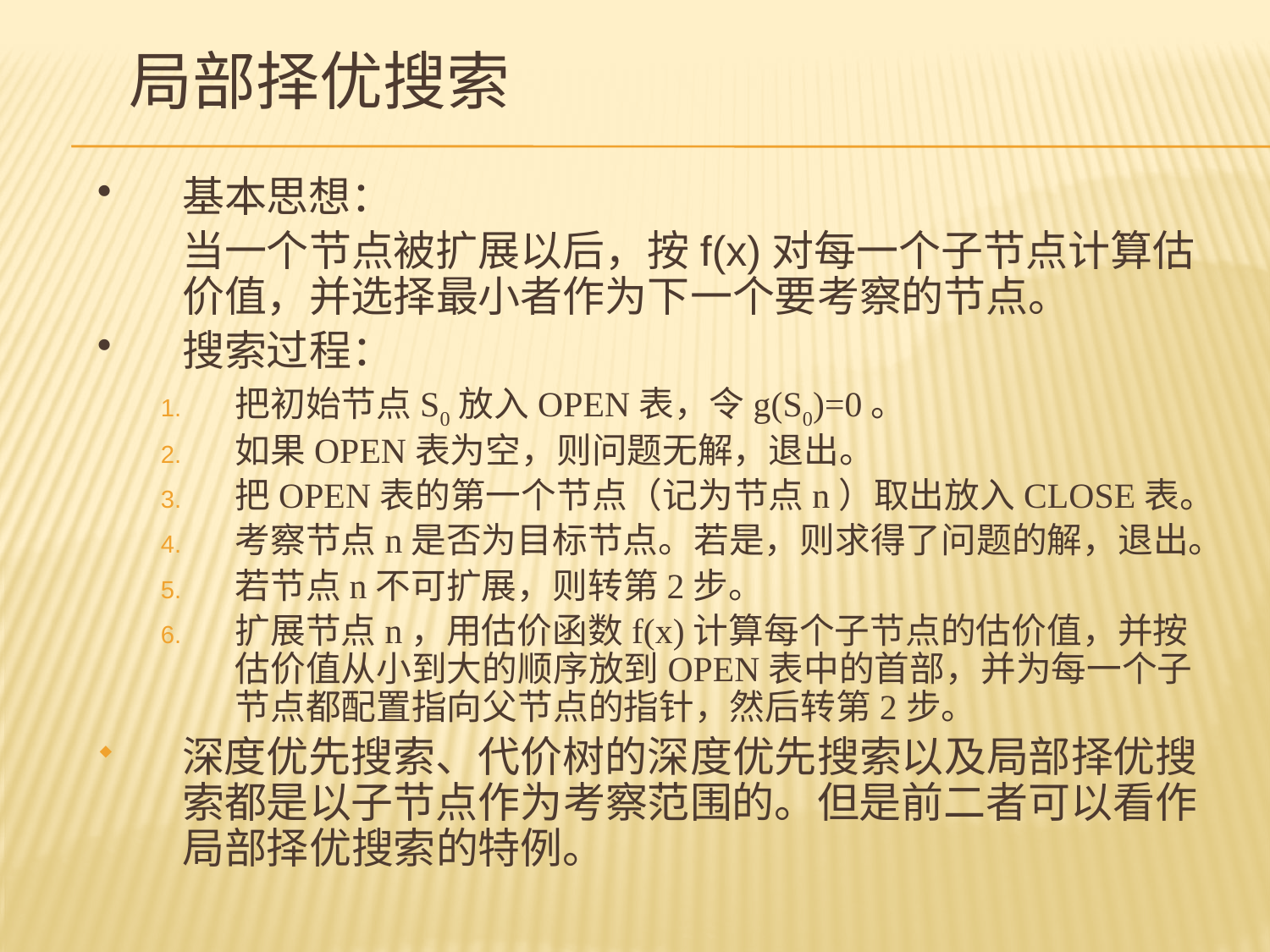

# 局部择优搜索
基本思想：
	当一个节点被扩展以后，按f(x)对每一个子节点计算估价值，并选择最小者作为下一个要考察的节点。
搜索过程：
把初始节点S0放入OPEN表，令g(S0)=0。
如果OPEN表为空，则问题无解，退出。
把OPEN表的第一个节点（记为节点n）取出放入CLOSE表。
考察节点n是否为目标节点。若是，则求得了问题的解，退出。
若节点n不可扩展，则转第2步。
扩展节点n，用估价函数f(x)计算每个子节点的估价值，并按估价值从小到大的顺序放到OPEN表中的首部，并为每一个子节点都配置指向父节点的指针，然后转第2步。
深度优先搜索、代价树的深度优先搜索以及局部择优搜索都是以子节点作为考察范围的。但是前二者可以看作局部择优搜索的特例。
33